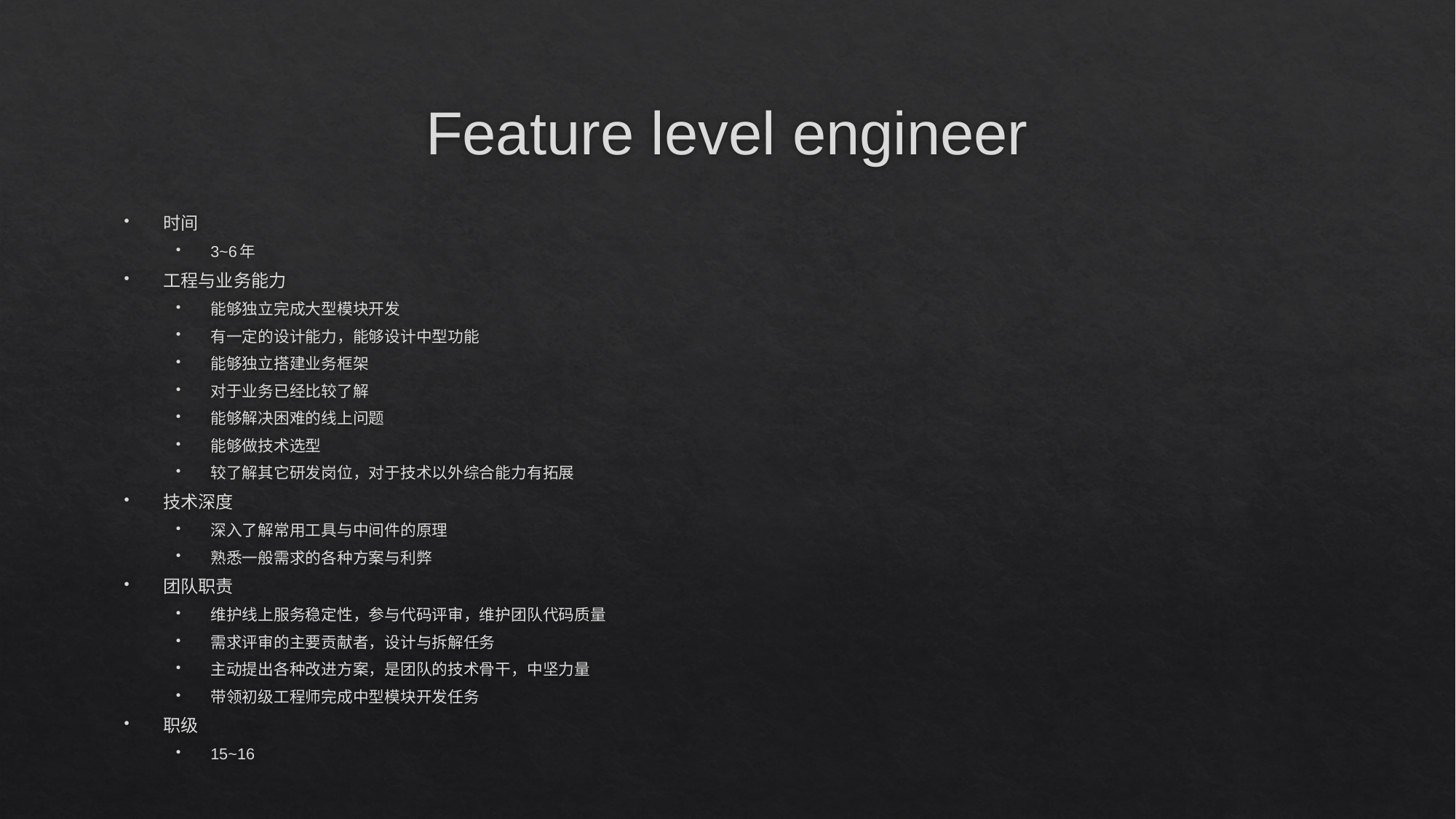

# Feature level engineer
时间
3~6年
工程与业务能力
能够独立完成大型模块开发
有一定的设计能力，能够设计中型功能
能够独立搭建业务框架
对于业务已经比较了解
能够解决困难的线上问题
能够做技术选型
较了解其它研发岗位，对于技术以外综合能力有拓展
技术深度
深入了解常用工具与中间件的原理
熟悉一般需求的各种方案与利弊
团队职责
维护线上服务稳定性，参与代码评审，维护团队代码质量
需求评审的主要贡献者，设计与拆解任务
主动提出各种改进方案，是团队的技术骨干，中坚力量
带领初级工程师完成中型模块开发任务
职级
15~16